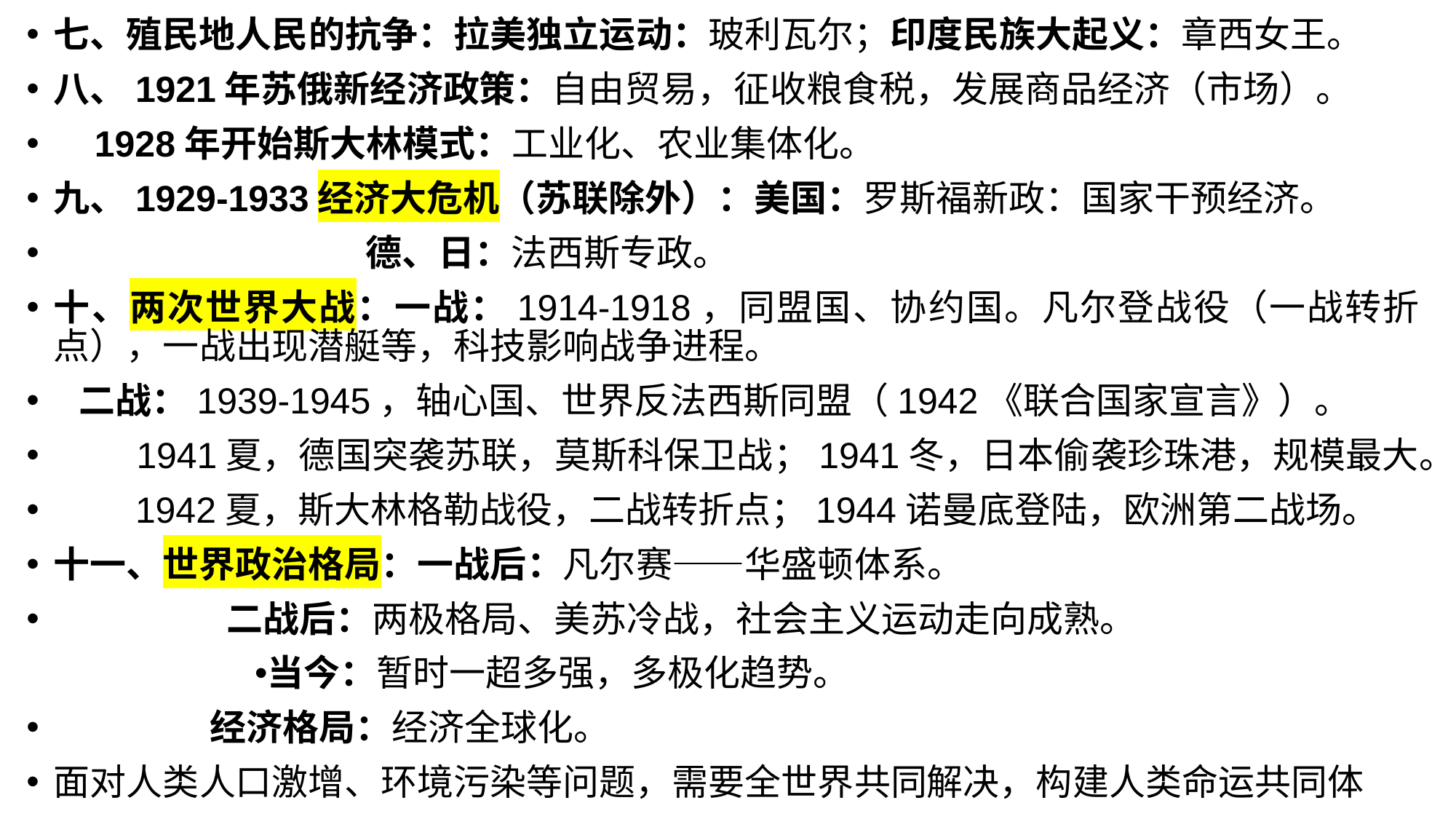

七、殖民地人民的抗争：拉美独立运动：玻利瓦尔；印度民族大起义：章西女王。
八、1921年苏俄新经济政策：自由贸易，征收粮食税，发展商品经济（市场）。
    1928年开始斯大林模式：工业化、农业集体化。
九、1929-1933经济大危机（苏联除外）：美国：罗斯福新政：国家干预经济。
                                     德、日：法西斯专政。
十、两次世界大战：一战：1914-1918，同盟国、协约国。凡尔登战役（一战转折点），一战出现潜艇等，科技影响战争进程。
  二战：1939-1945，轴心国、世界反法西斯同盟（1942《联合国家宣言》）。
        1941夏，德国突袭苏联，莫斯科保卫战；1941冬，日本偷袭珍珠港，规模最大。
        1942夏，斯大林格勒战役，二战转折点；1944诺曼底登陆，欧洲第二战场。
十一、世界政治格局：一战后：凡尔赛——华盛顿体系。
                    二战后：两极格局、美苏冷战，社会主义运动走向成熟。
当今：暂时一超多强，多极化趋势。
                  经济格局：经济全球化。
面对人类人口激增、环境污染等问题，需要全世界共同解决，构建人类命运共同体